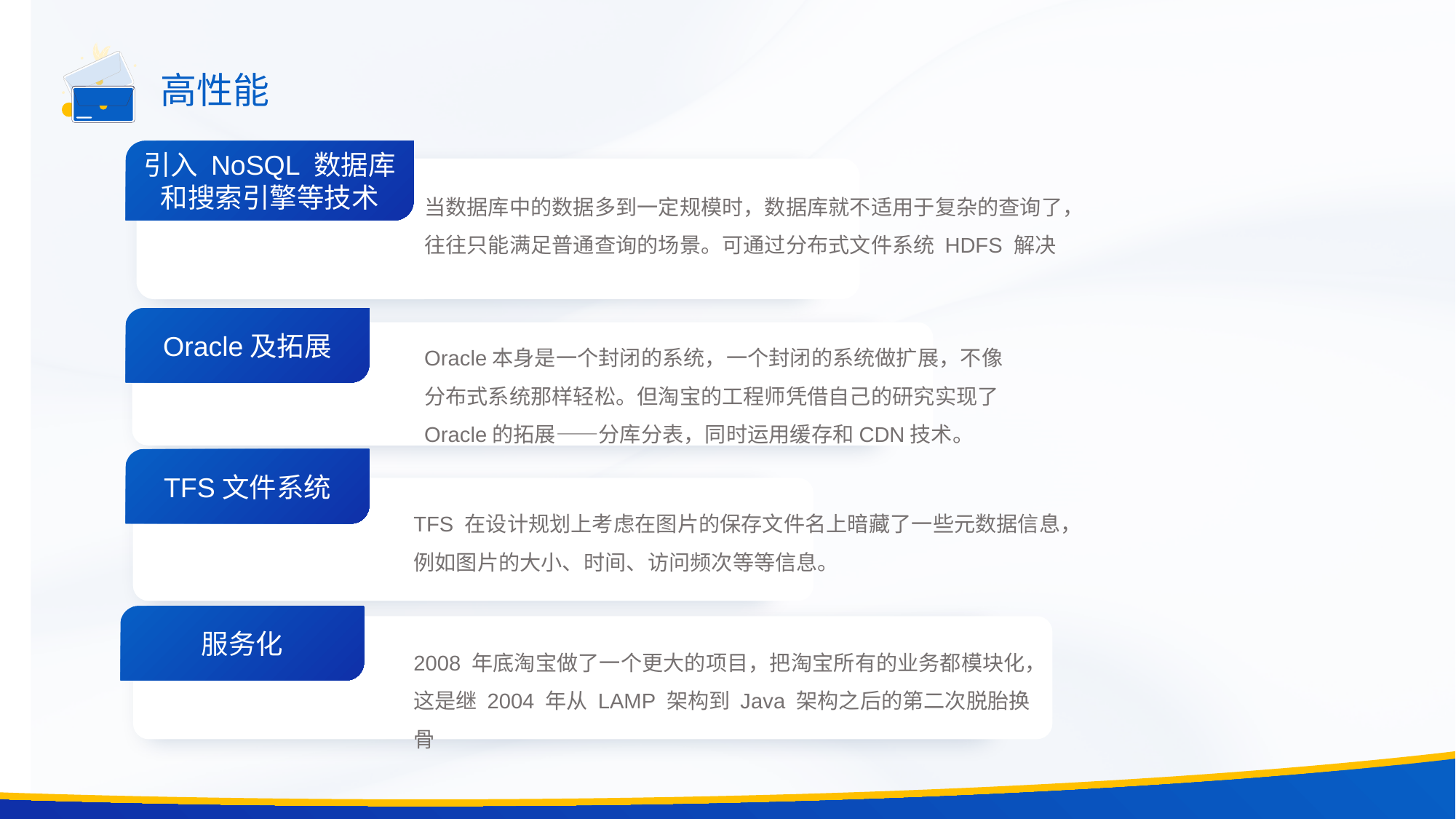

高性能
引入 NoSQL 数据库和搜索引擎等技术

当数据库中的数据多到一定规模时，数据库就不适用于复杂的查询了，往往只能满足普通查询的场景。可通过分布式文件系统 HDFS 解决
Oracle及拓展

Oracle本身是一个封闭的系统，一个封闭的系统做扩展，不像分布式系统那样轻松。但淘宝的工程师凭借自己的研究实现了Oracle的拓展——分库分表，同时运用缓存和CDN技术。
TFS文件系统

TFS 在设计规划上考虑在图片的保存文件名上暗藏了一些元数据信息，例如图片的大小、时间、访问频次等等信息。
服务化

2008 年底淘宝做了一个更大的项目，把淘宝所有的业务都模块化，这是继 2004 年从 LAMP 架构到 Java 架构之后的第二次脱胎换骨